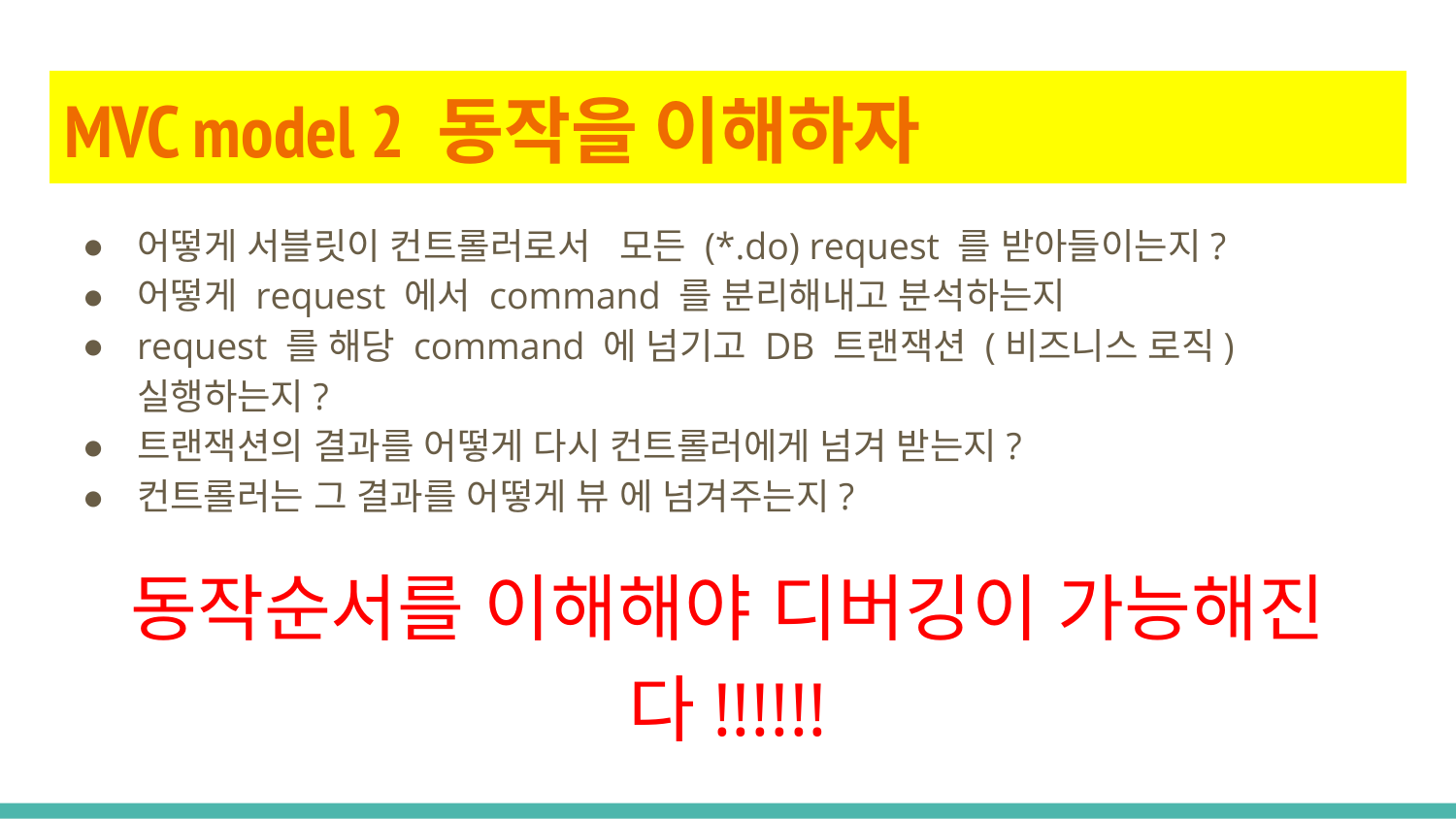

# MVC model 2 동작을 이해하자
어떻게 서블릿이 컨트롤러로서   모든 (*.do) request 를 받아들이는지?
어떻게 request 에서 command 를 분리해내고 분석하는지
request 를 해당 command 에 넘기고 DB 트랜잭션 (비즈니스 로직) 실행하는지?
트랜잭션의 결과를 어떻게 다시 컨트롤러에게 넘겨 받는지?
컨트롤러는 그 결과를 어떻게 뷰 에 넘겨주는지?
동작순서를 이해해야 디버깅이 가능해진다!!!!!!